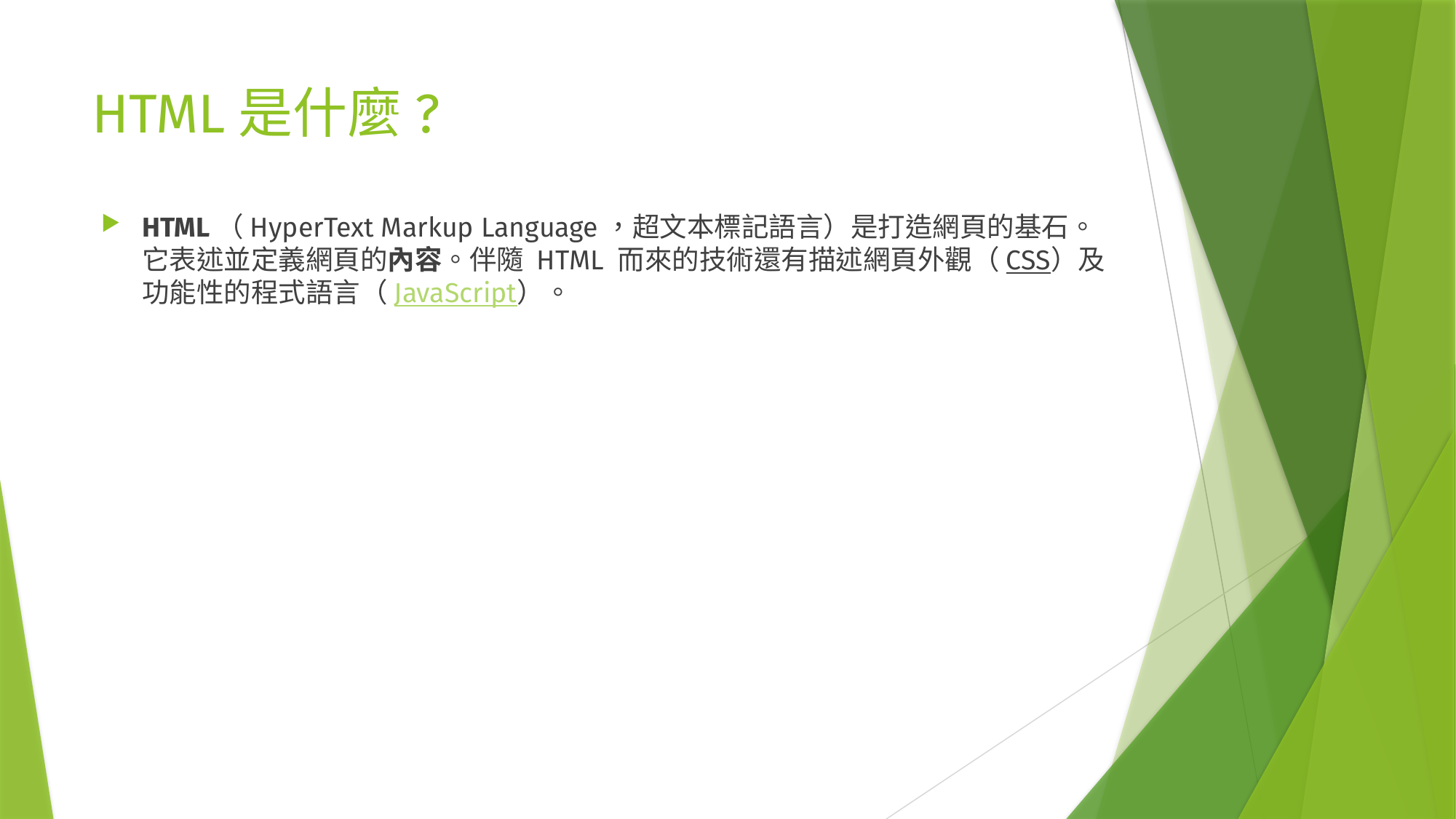

# HTML是什麼?
HTML（HyperText Markup Language，超文本標記語言）是打造網頁的基石。它表述並定義網頁的內容。伴隨 HTML 而來的技術還有描述網頁外觀（CSS）及功能性的程式語言（JavaScript）。